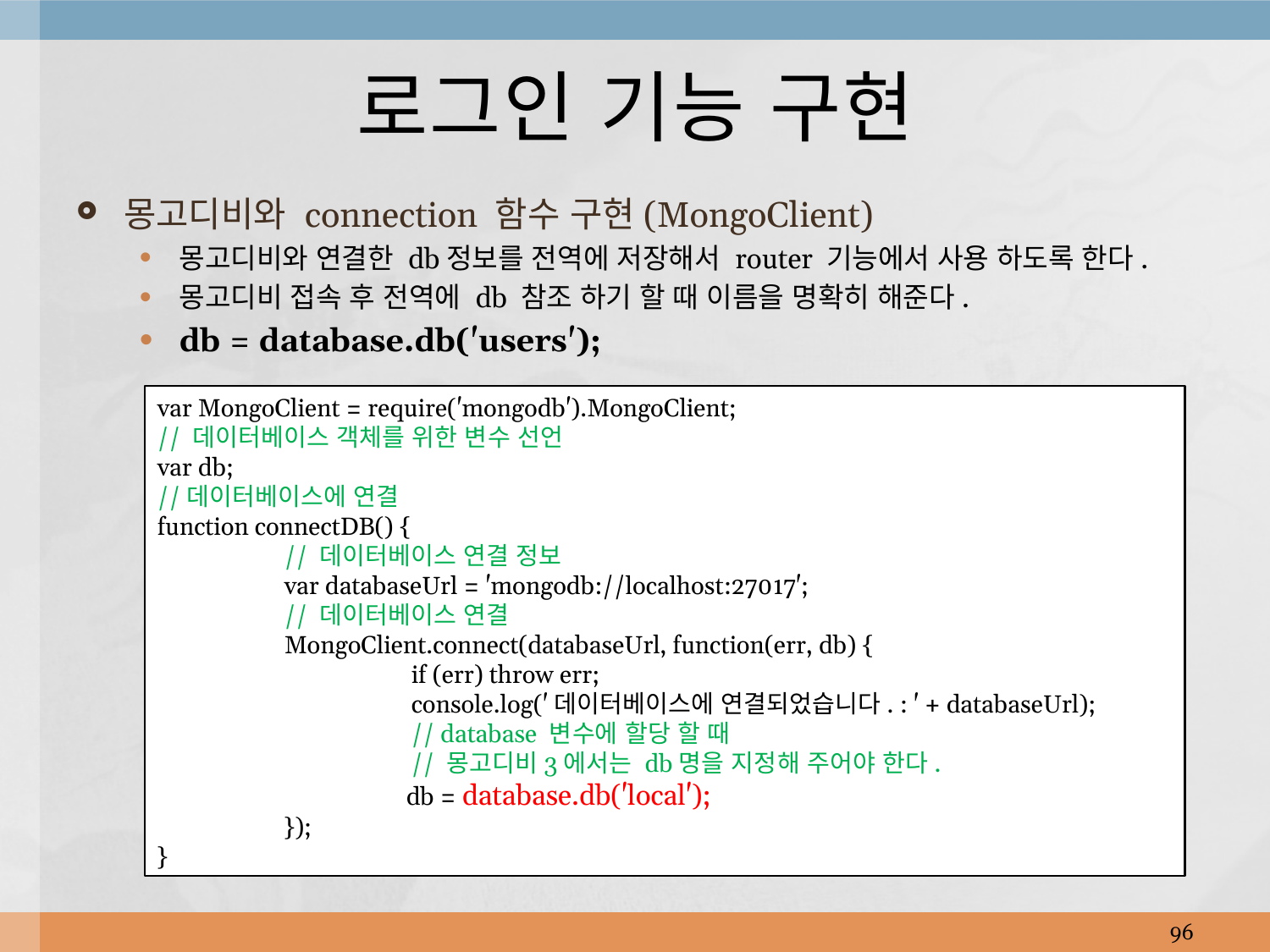

# 로그인 기능 구현
몽고디비와 connection 함수 구현(MongoClient)
몽고디비와 연결한 db정보를 전역에 저장해서 router 기능에서 사용 하도록 한다.
몽고디비 접속 후 전역에 db 참조 하기 할 때 이름을 명확히 해준다.
db = database.db('users');
var MongoClient = require('mongodb').MongoClient;
// 데이터베이스 객체를 위한 변수 선언
var db;
//데이터베이스에 연결
function connectDB() {
	// 데이터베이스 연결 정보
	var databaseUrl = 'mongodb://localhost:27017';
	// 데이터베이스 연결
	MongoClient.connect(databaseUrl, function(err, db) {
		if (err) throw err;
		console.log('데이터베이스에 연결되었습니다. : ' + databaseUrl);
		// database 변수에 할당 할 때
		// 몽고디비3에서는 db명을 지정해 주어야 한다.
                                          db = database.db('local');
	});
}
96